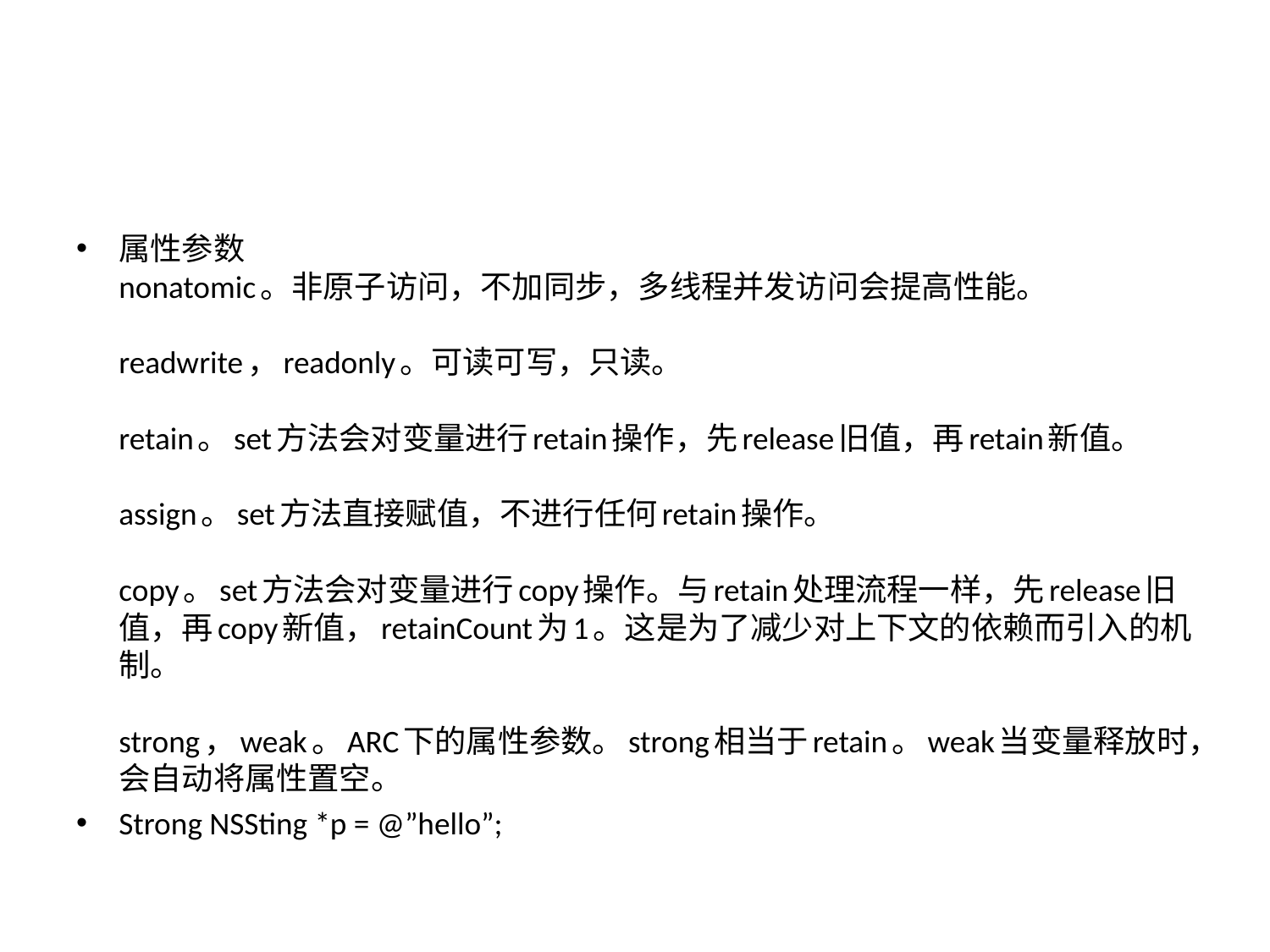

属性参数
nonatomic。非原子访问，不加同步，多线程并发访问会提高性能。
readwrite，readonly。可读可写，只读。
retain。set方法会对变量进行retain操作，先release旧值，再retain新值。
assign。set方法直接赋值，不进行任何retain操作。
copy。set方法会对变量进行copy操作。与retain处理流程一样，先release旧值，再copy新值，retainCount为1。这是为了减少对上下文的依赖而引入的机制。
strong，weak。ARC下的属性参数。strong相当于retain。weak当变量释放时，会自动将属性置空。
Strong NSSting *p = @”hello”;